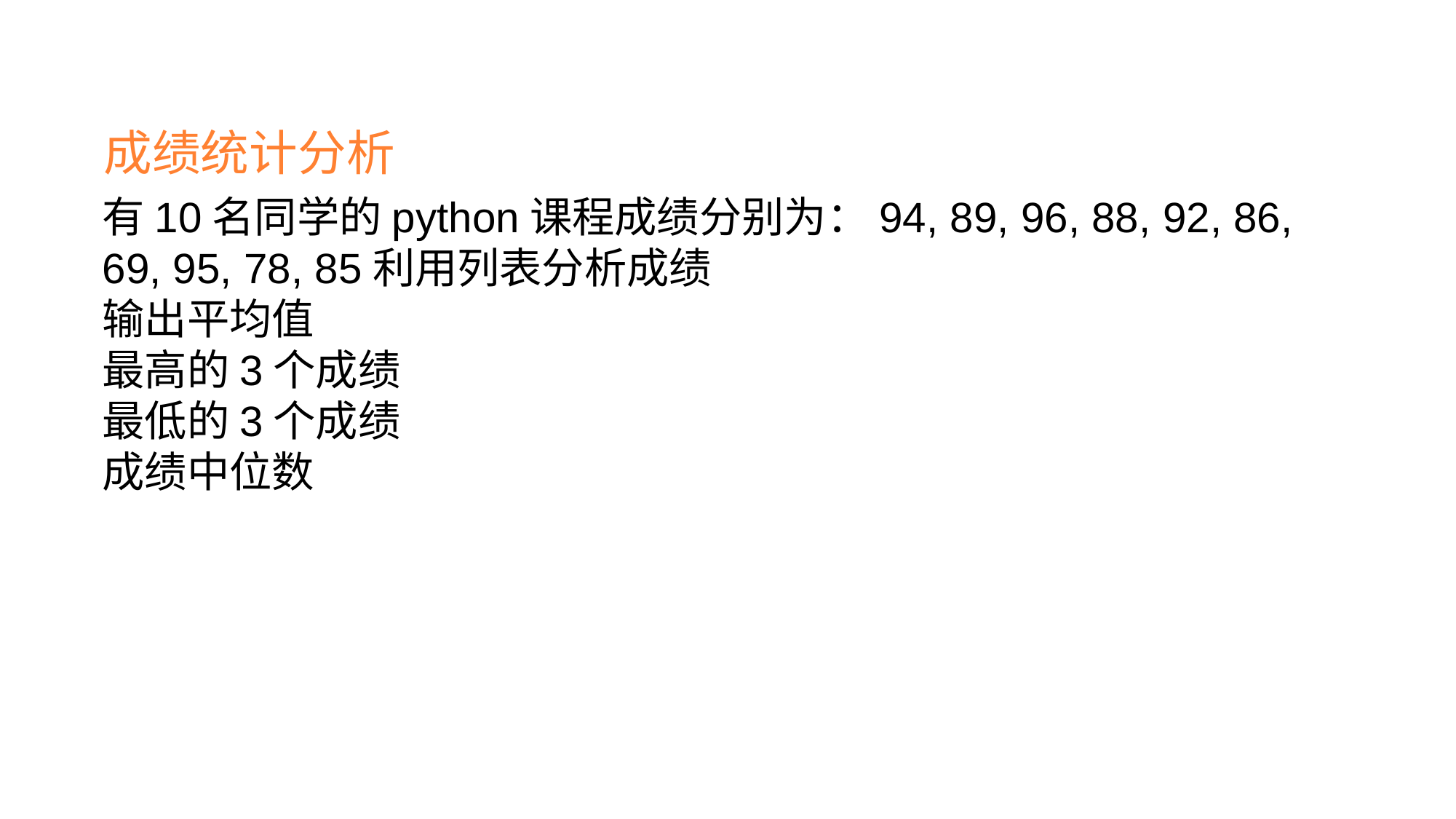

成绩统计分析
有10名同学的python课程成绩分别为：94, 89, 96, 88, 92, 86, 69, 95, 78, 85利用列表分析成绩
输出平均值
最高的3个成绩
最低的3个成绩
成绩中位数